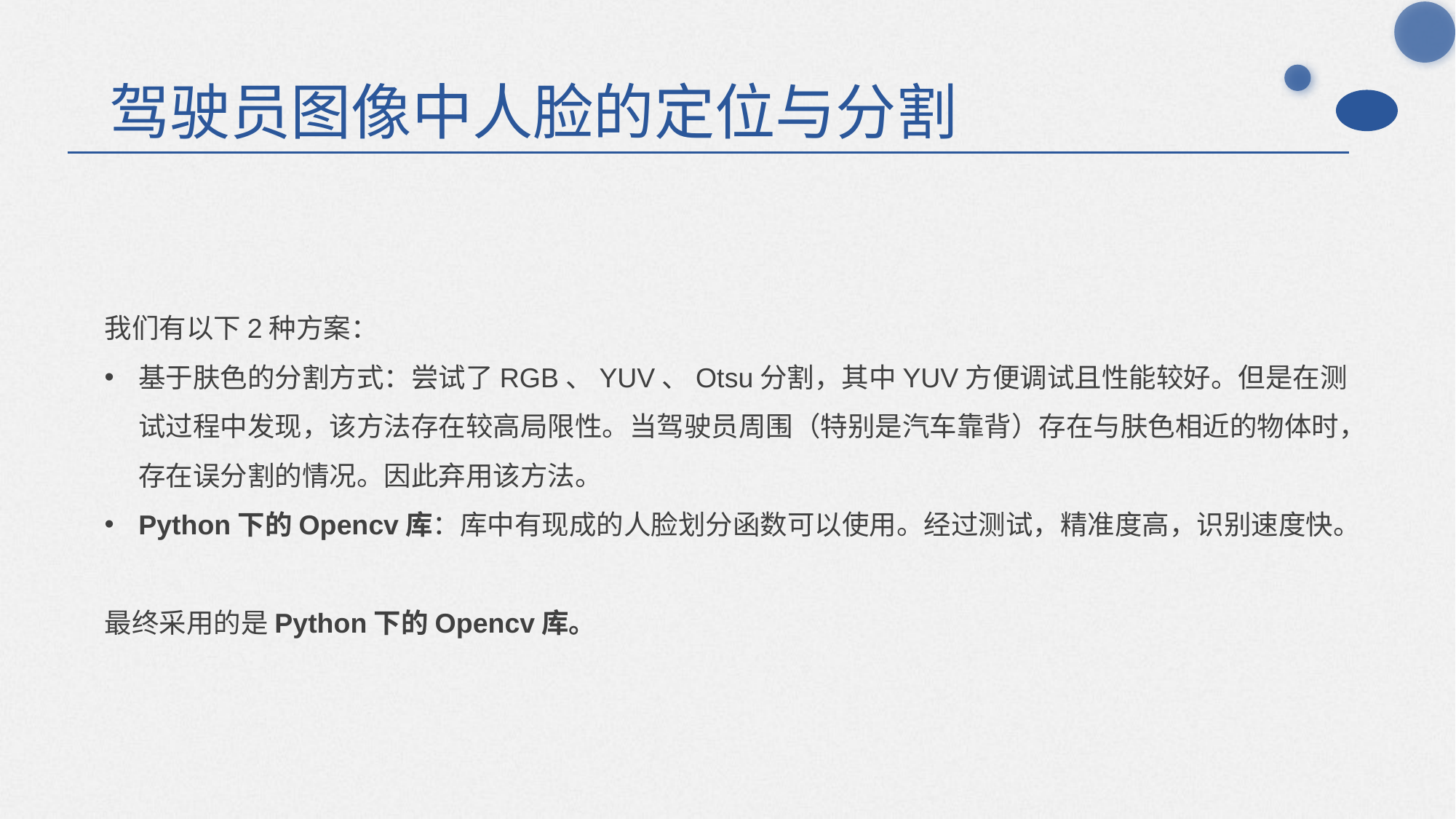

驾驶员图像中人脸的定位与分割

我们有以下2种方案：
基于肤色的分割方式：尝试了RGB、YUV、Otsu分割，其中YUV方便调试且性能较好。但是在测试过程中发现，该方法存在较高局限性。当驾驶员周围（特别是汽车靠背）存在与肤色相近的物体时，存在误分割的情况。因此弃用该方法。
Python下的Opencv库：库中有现成的人脸划分函数可以使用。经过测试，精准度高，识别速度快。

最终采用的是Python下的Opencv库。